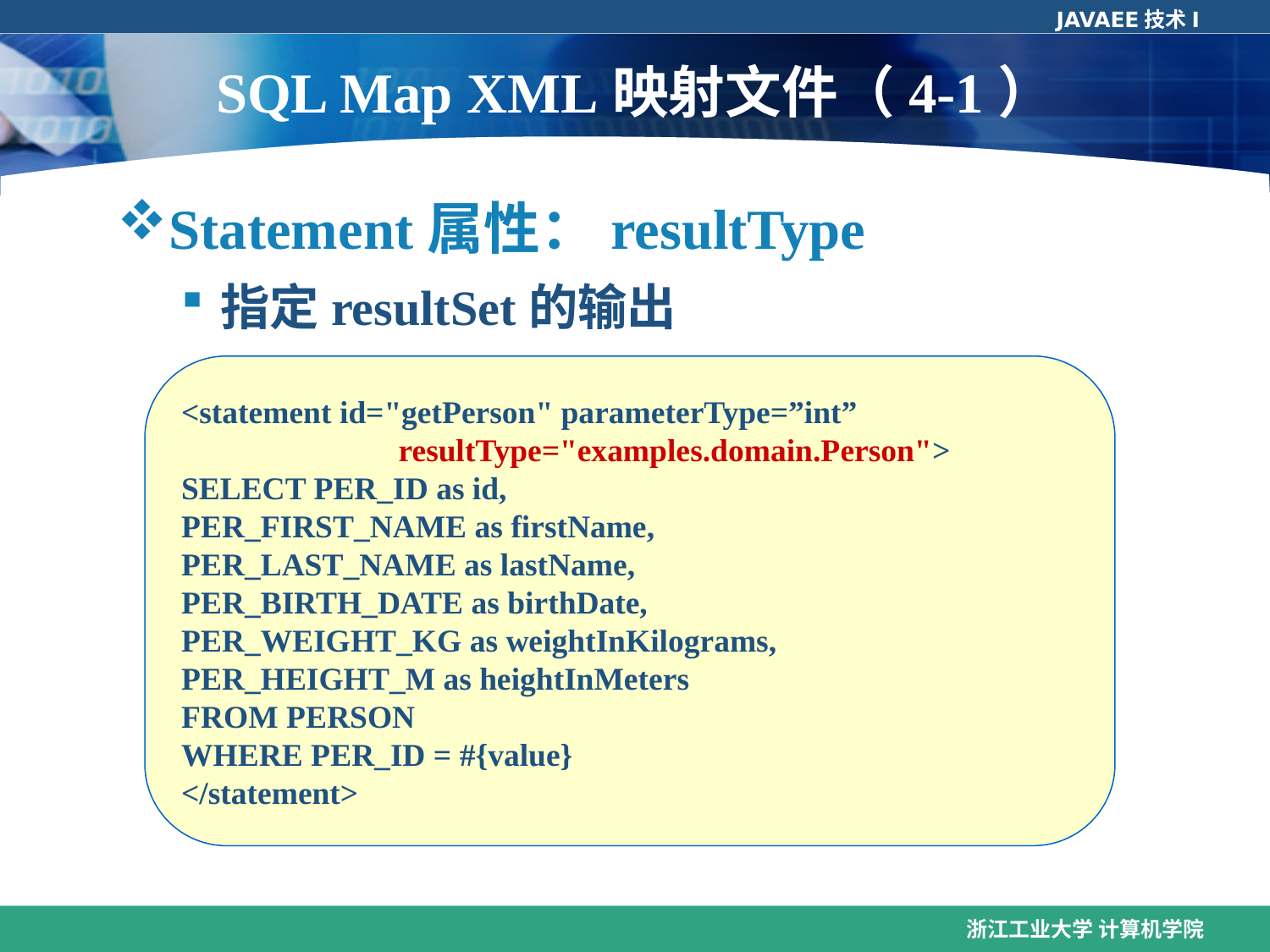

# SQL Map XML映射文件（4-1）
Statement属性：resultType
指定resultSet的输出
<statement id="getPerson" parameterType=”int”
                           resultType="examples.domain.Person">
SELECT PER_ID as id,
PER_FIRST_NAME as firstName,
PER_LAST_NAME as lastName,
PER_BIRTH_DATE as birthDate,
PER_WEIGHT_KG as weightInKilograms,
PER_HEIGHT_M as heightInMeters
FROM PERSON
WHERE PER_ID = #{value}
</statement>